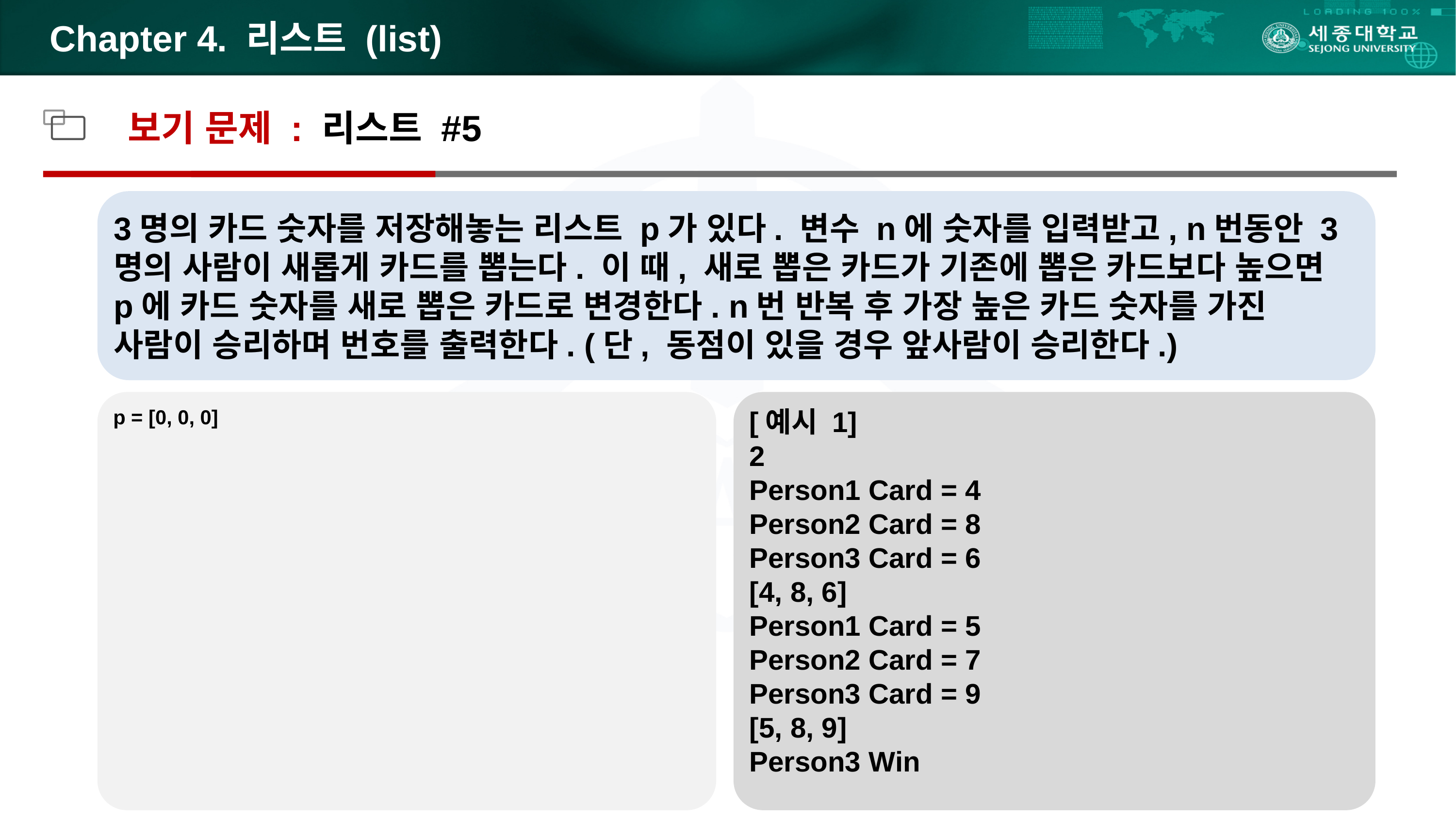

# Chapter 4. 리스트 (list)
보기 문제 : 리스트 #5
3명의 카드 숫자를 저장해놓는 리스트 p가 있다. 변수 n에 숫자를 입력받고, n번동안 3명의 사람이 새롭게 카드를 뽑는다. 이 때, 새로 뽑은 카드가 기존에 뽑은 카드보다 높으면 p에 카드 숫자를 새로 뽑은 카드로 변경한다. n번 반복 후 가장 높은 카드 숫자를 가진 사람이 승리하며 번호를 출력한다. (단, 동점이 있을 경우 앞사람이 승리한다.)
p = [0, 0, 0]

[예시 1]
2
Person1 Card = 4
Person2 Card = 8
Person3 Card = 6
[4, 8, 6]
Person1 Card = 5
Person2 Card = 7
Person3 Card = 9
[5, 8, 9]
Person3 Win